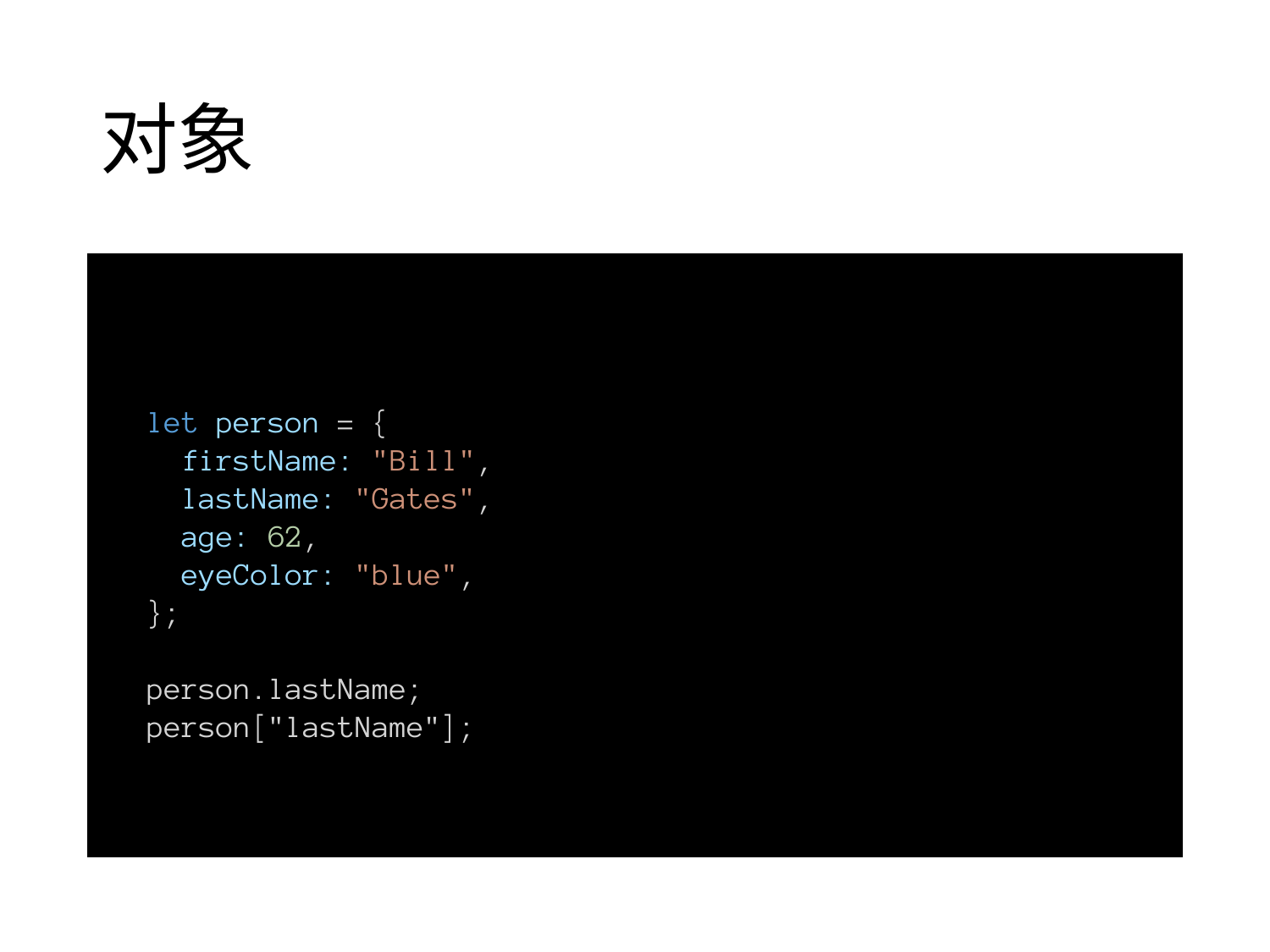

# 对象
JavaScript 对象是被命名值的容器。
let person = {
  firstName: "Bill",
  lastName: "Gates",
  age: 62,
  eyeColor: "blue",
};

person.lastName;
person["lastName"];